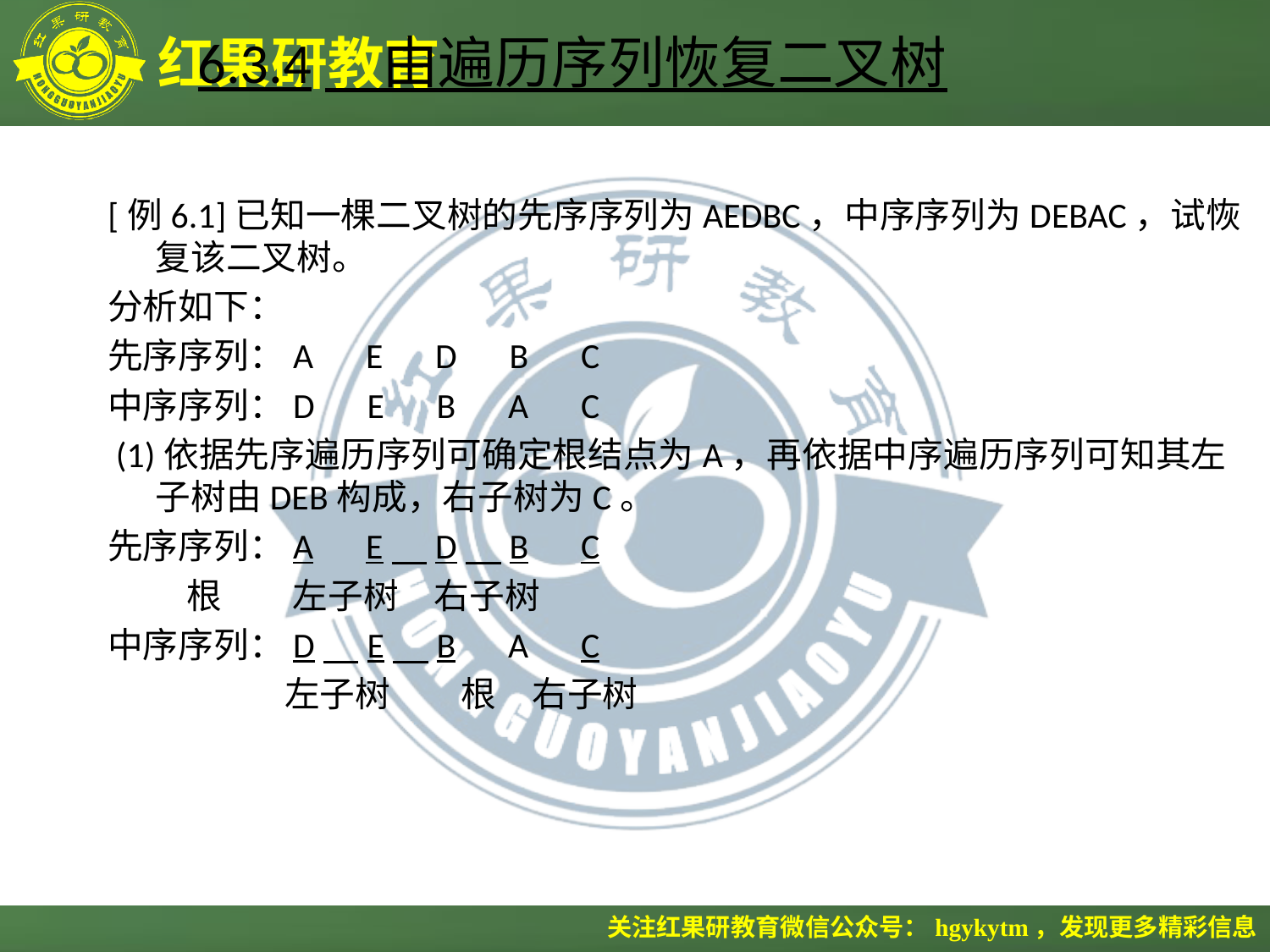

# 6.3.4　由遍历序列恢复二叉树
[例6.1]已知一棵二叉树的先序序列为AEDBC，中序序列为DEBAC，试恢复该二叉树。
分析如下：
先序序列：A　E　D　B　C
中序序列：D　E　B　A　C
 (1)依据先序遍历序列可确定根结点为A，再依据中序遍历序列可知其左子树由DEB构成，右子树为C。
先序序列：A　E　D　B　C
         根　　左子树　右子树
中序序列：D　E　B　A　C
　　　　　左子树　　根　右子树